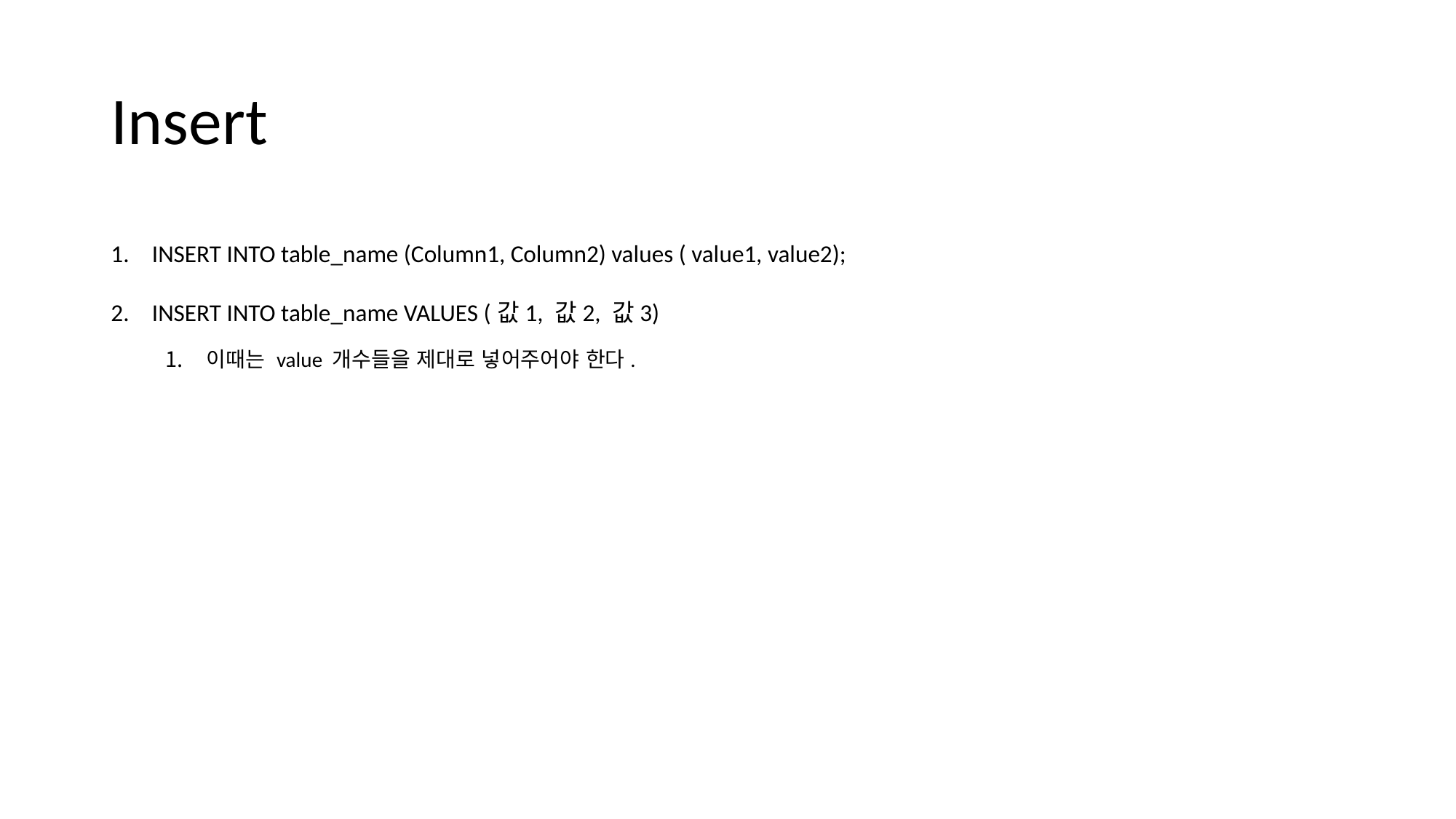

# Insert
INSERT INTO table_name (Column1, Column2) values ( value1, value2);
INSERT INTO table_name VALUES (값1, 값2, 값3)
이때는 value 개수들을 제대로 넣어주어야 한다.